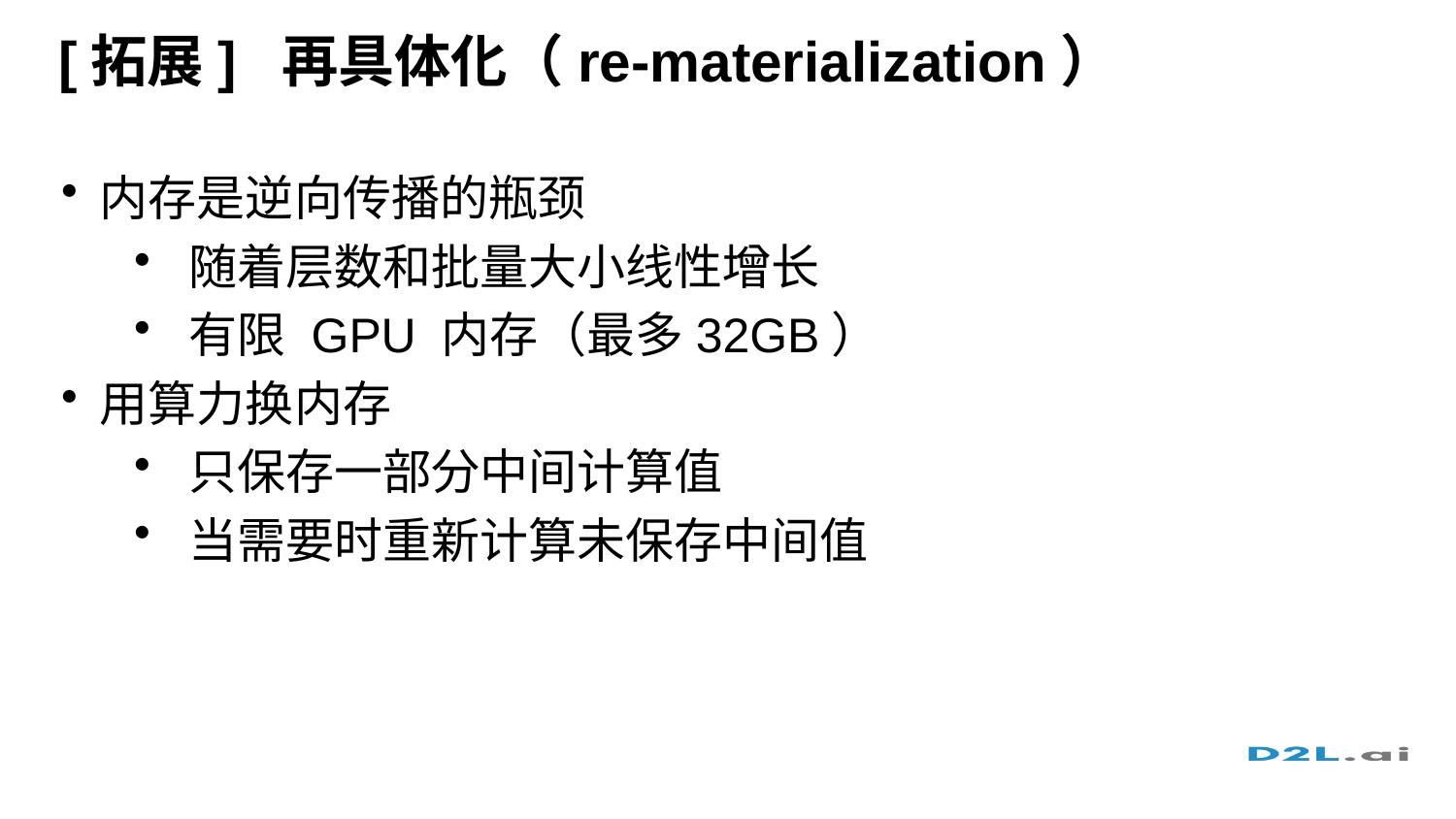

# [拓展]  再具体化（re-materialization）
内存是逆向传播的瓶颈
随着层数和批量大小线性增长
有限 GPU 内存（最多32GB）
用算力换内存
只保存一部分中间计算值
当需要时重新计算未保存中间值